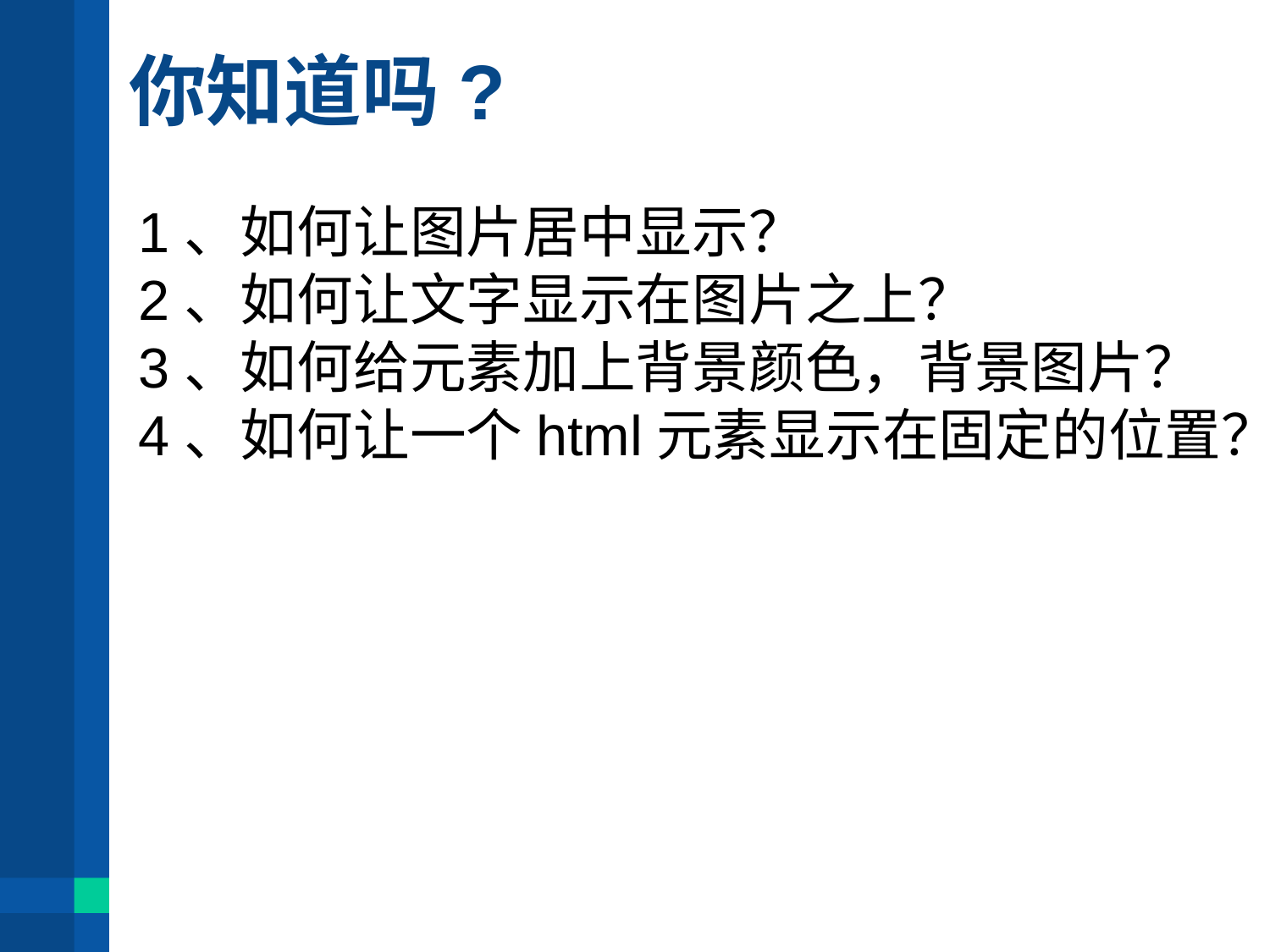

# 你知道吗?

1、如何让图片居中显示？
2、如何让文字显示在图片之上？
3、如何给元素加上背景颜色，背景图片？
4、如何让一个html元素显示在固定的位置？